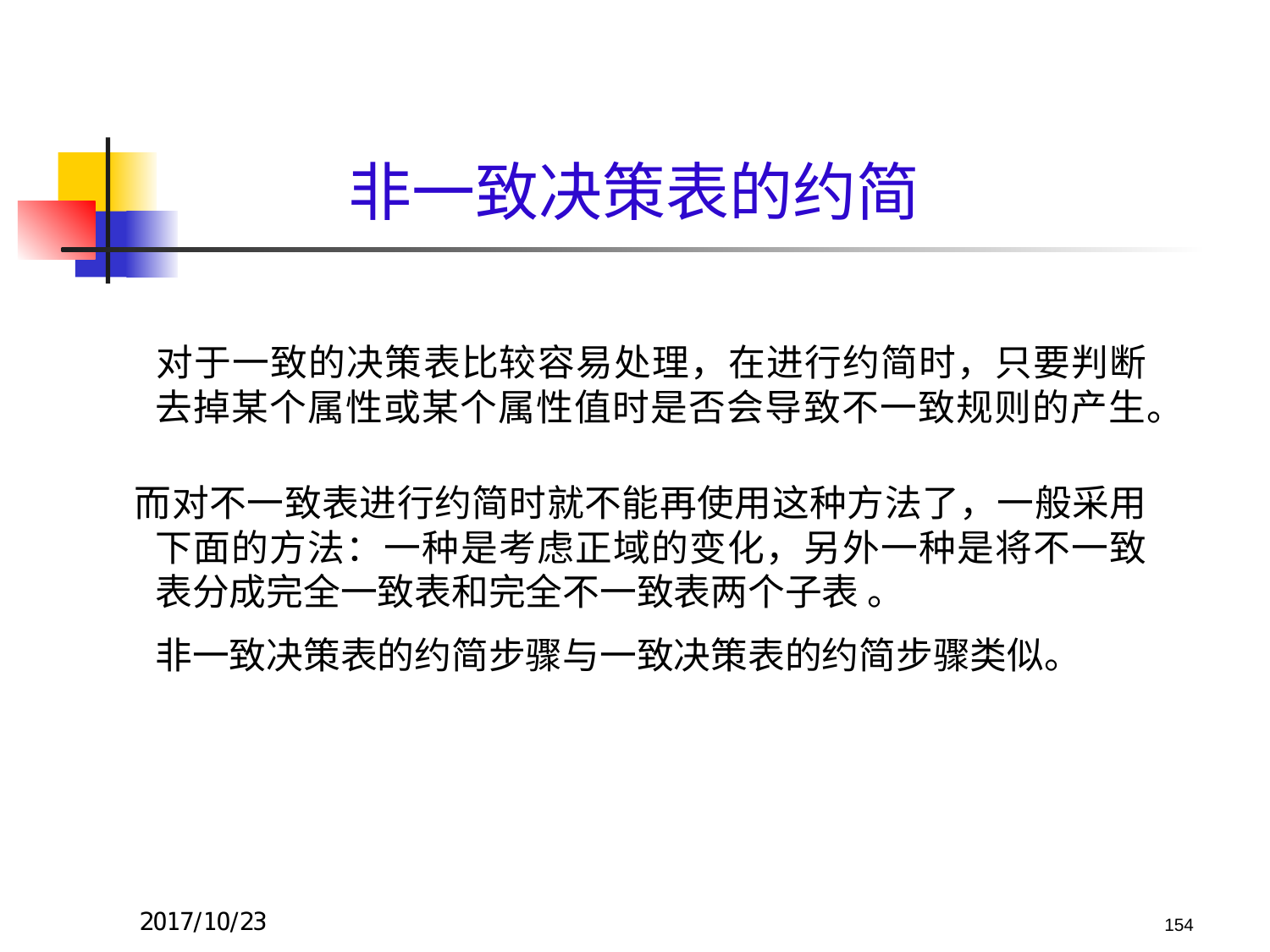

# 非一致决策表的约简
	对于一致的决策表比较容易处理，在进行约简时，只要判断去掉某个属性或某个属性值时是否会导致不一致规则的产生。
  而对不一致表进行约简时就不能再使用这种方法了，一般采用下面的方法：一种是考虑正域的变化，另外一种是将不一致表分成完全一致表和完全不一致表两个子表 。
	非一致决策表的约简步骤与一致决策表的约简步骤类似。
2017/10/23
154